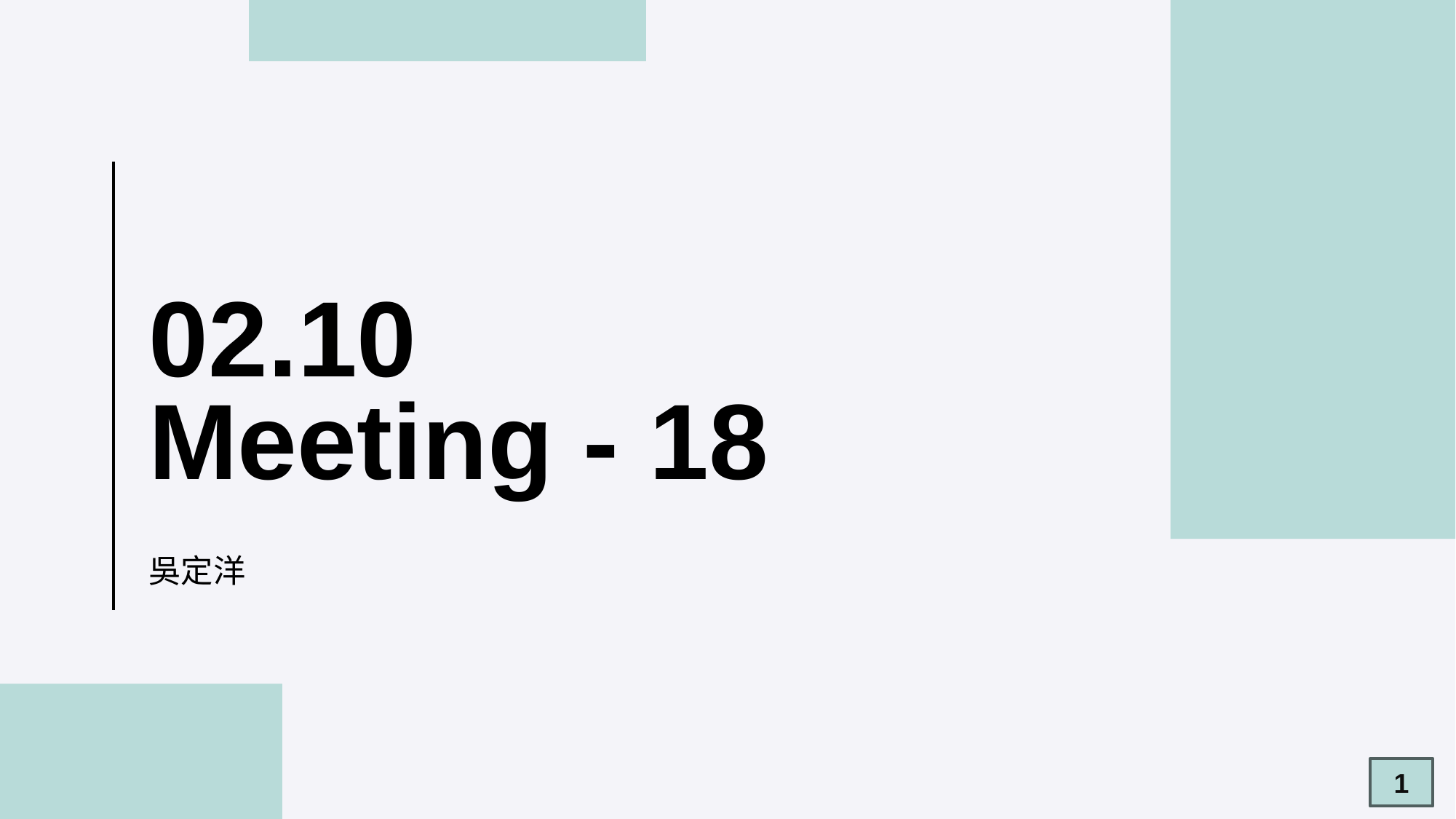

# 02.10 Meeting - 18
吳定洋

1